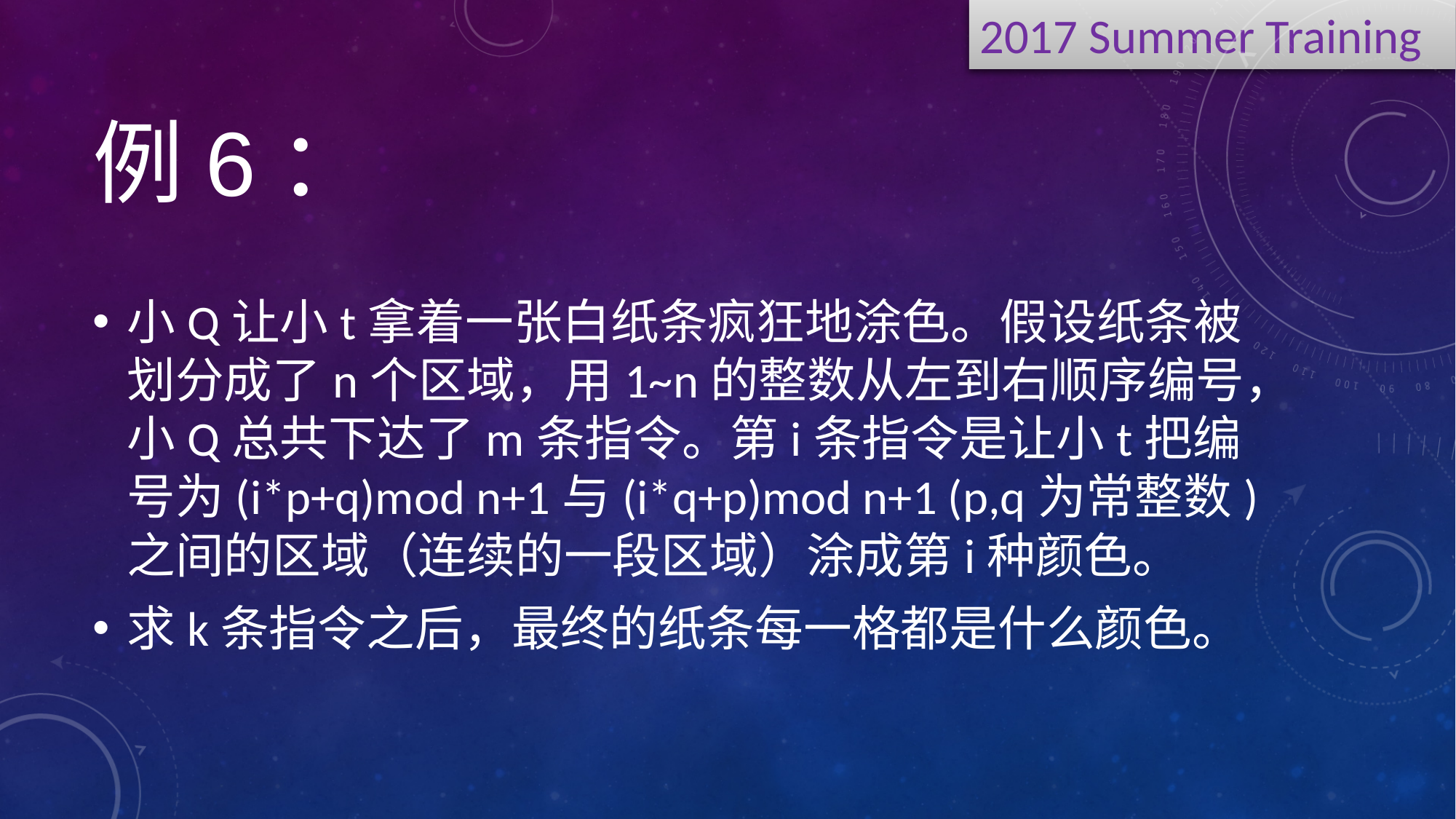

# 例6：
小Q让小t拿着一张白纸条疯狂地涂色。假设纸条被划分成了n个区域，用1~n的整数从左到右顺序编号，小Q总共下达了m条指令。第i条指令是让小t把编号为(i*p+q)mod n+1与(i*q+p)mod n+1 (p,q为常整数)之间的区域（连续的一段区域）涂成第i种颜色。
求k条指令之后，最终的纸条每一格都是什么颜色。